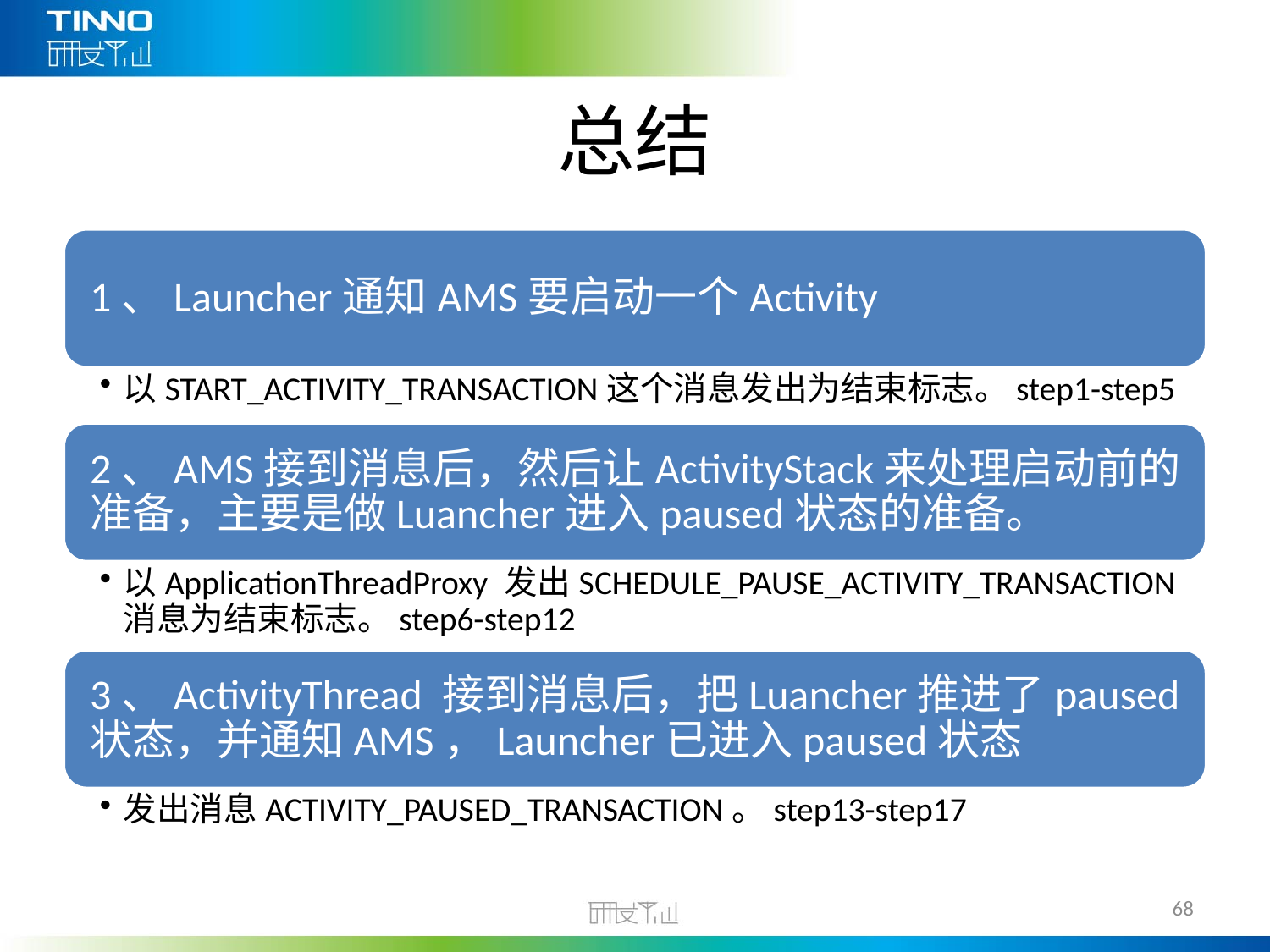

# 总结
1、Launcher通知AMS要启动一个Activity
以START_ACTIVITY_TRANSACTION这个消息发出为结束标志。step1-step5
2、AMS接到消息后，然后让ActivityStack来处理启动前的准备，主要是做Luancher进入paused状态的准备。
以ApplicationThreadProxy 发出SCHEDULE_PAUSE_ACTIVITY_TRANSACTION消息为结束标志。step6-step12
3、ActivityThread 接到消息后，把Luancher推进了paused状态，并通知AMS，Launcher已进入paused状态
发出消息ACTIVITY_PAUSED_TRANSACTION。step13-step17

68